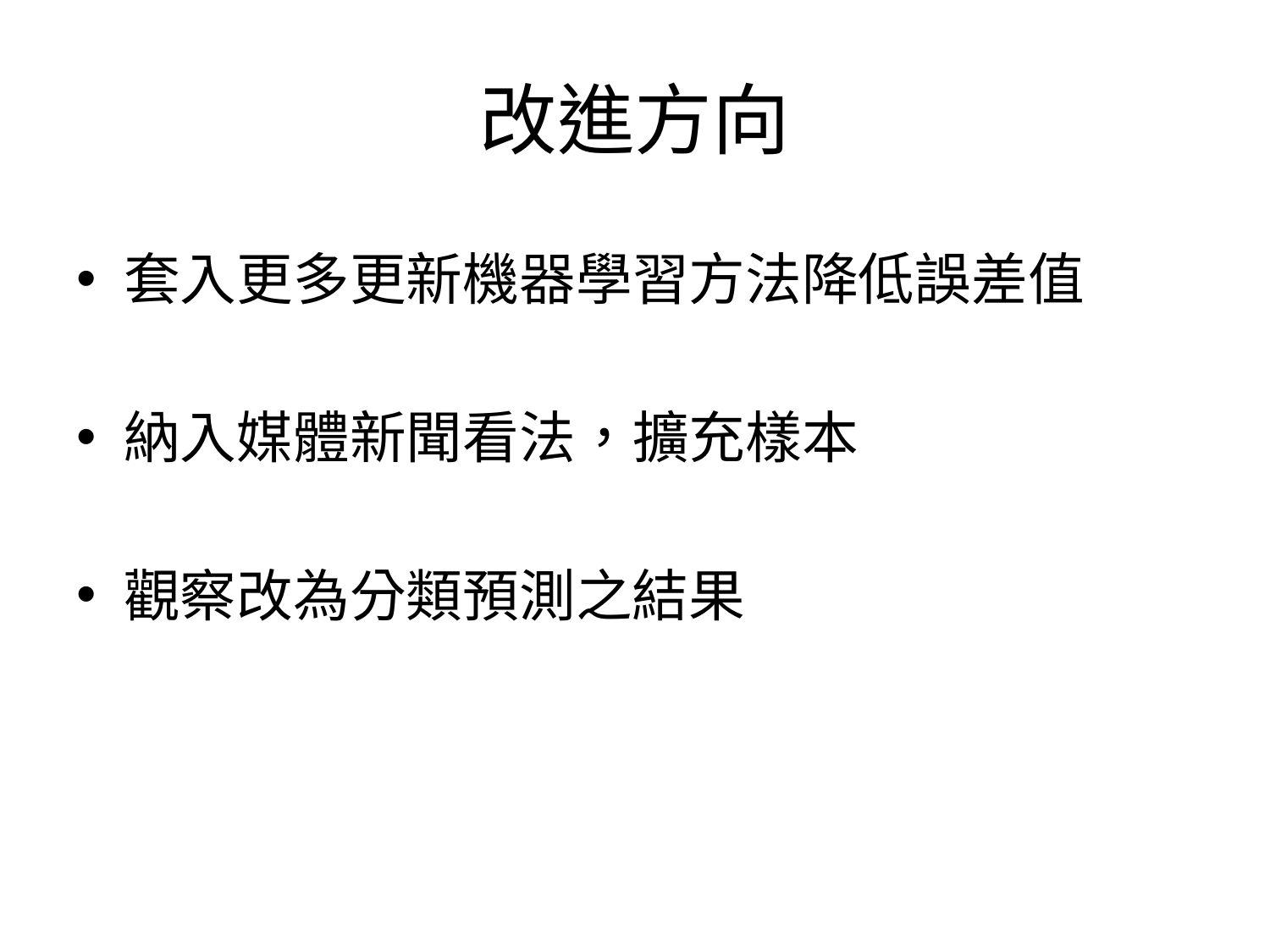

# 改進方向
套入更多更新機器學習方法降低誤差值

納入媒體新聞看法，擴充樣本

觀察改為分類預測之結果